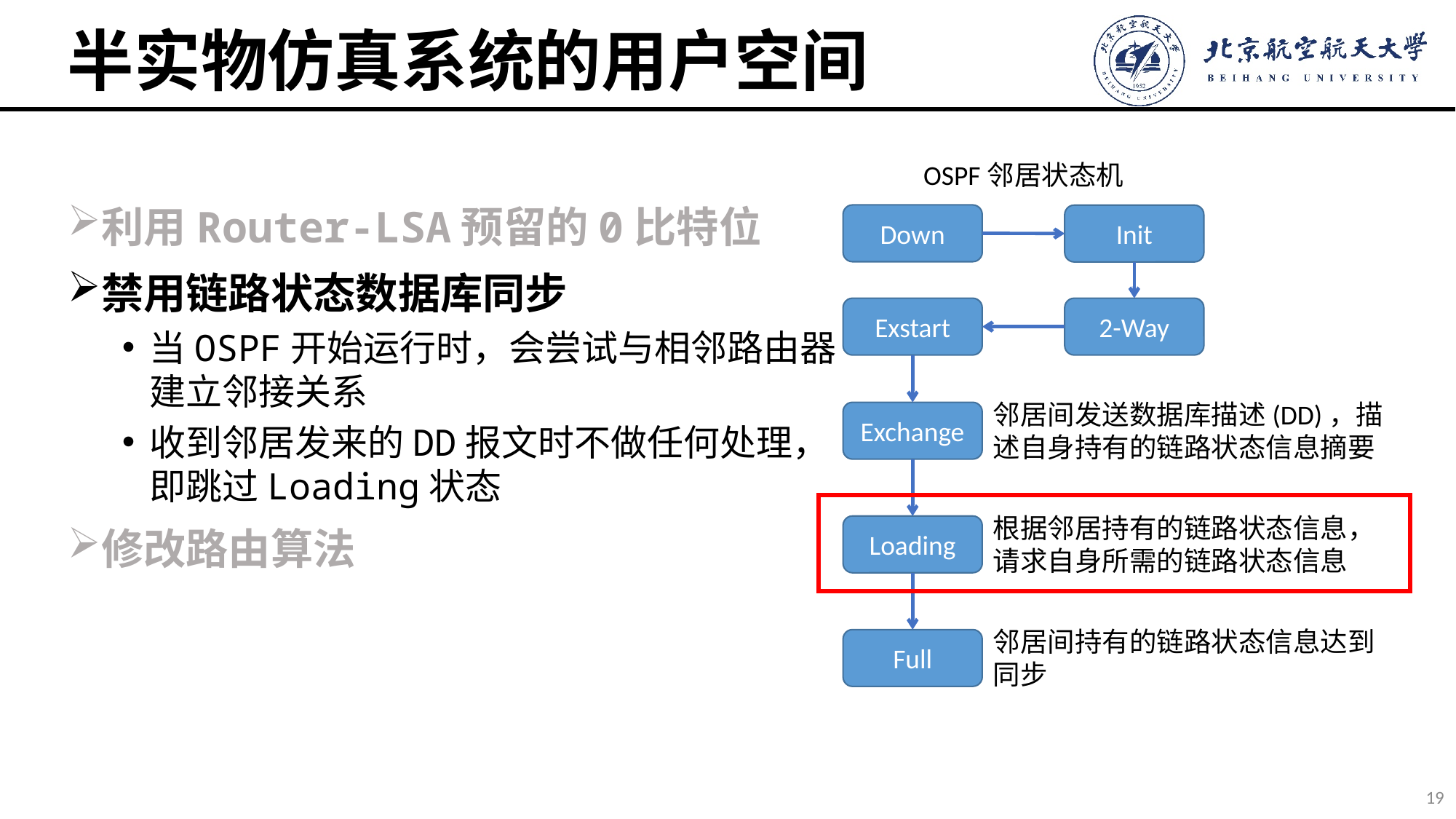

# 半实物仿真系统的用户空间
OSPF邻居状态机
利用Router-LSA预留的0比特位
禁用链路状态数据库同步
当OSPF开始运行时，会尝试与相邻路由器建立邻接关系
收到邻居发来的DD报文时不做任何处理，即跳过Loading状态
修改路由算法

Down
Init
Exstart
2-Way
邻居间发送数据库描述(DD)，描述自身持有的链路状态信息摘要
Exchange
根据邻居持有的链路状态信息，请求自身所需的链路状态信息
Loading
邻居间持有的链路状态信息达到同步
Full

19